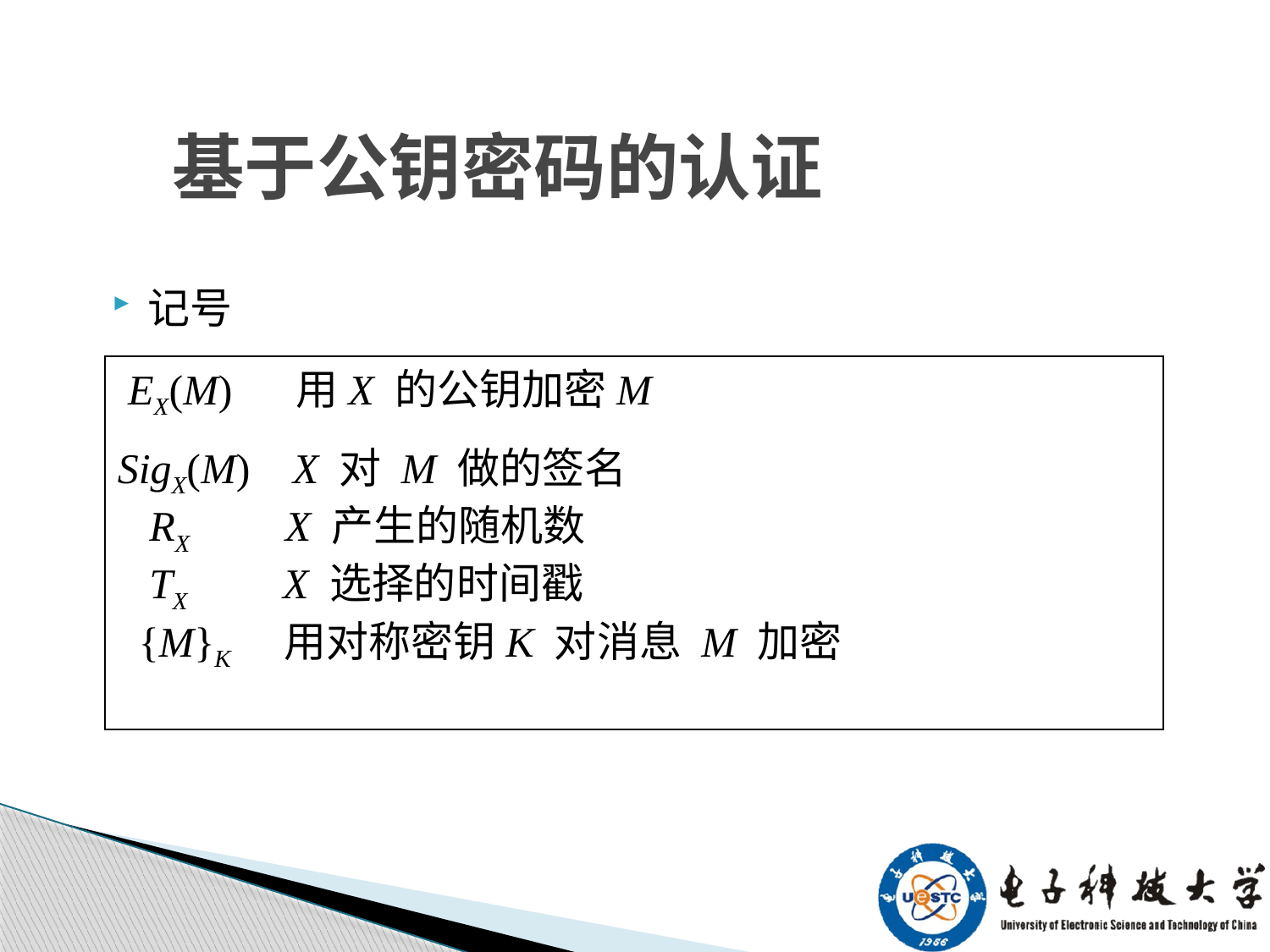

# 基于公钥密码的认证
记号

 EX(M)     用X 的公钥加密M
SigX(M)    X 对 M 做的签名
   RX         X 产生的随机数
   TX         X 选择的时间戳
  {M}K       用对称密钥K 对消息 M 加密

42